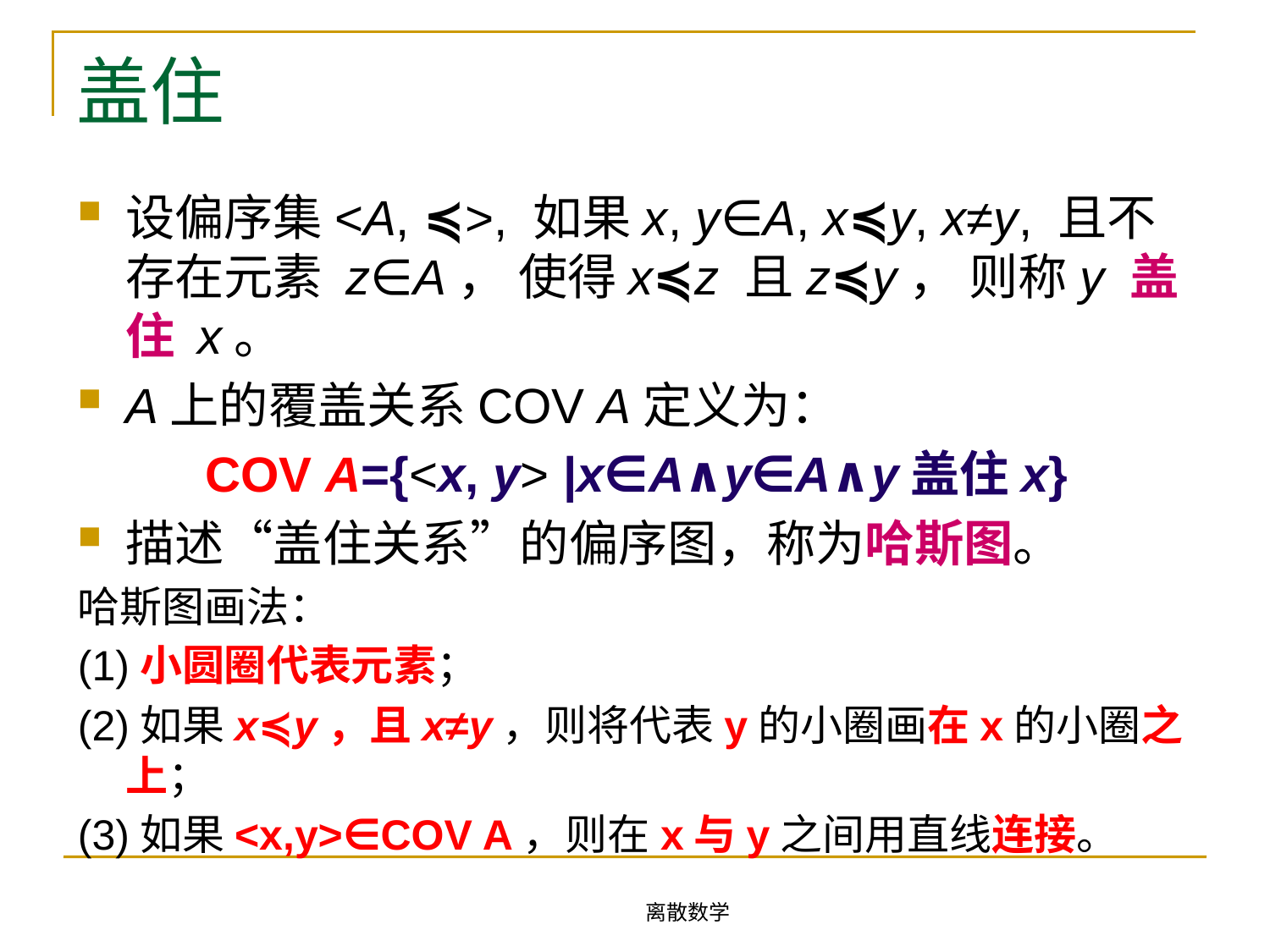

# 盖住
设偏序集<A, ≼>, 如果x, y∈A, x≼y, x≠y, 且不存在元素 z∈A， 使得x≼z 且z≼y， 则称y 盖住 x。
A上的覆盖关系COV A定义为：
COV A={<x, y> |x∈A∧y∈A∧y盖住x}
描述“盖住关系”的偏序图，称为哈斯图。
哈斯图画法：
(1)小圆圈代表元素；
(2)如果x≼y，且x≠y，则将代表y的小圈画在x的小圈之上；
(3)如果<x,y>∈COV A，则在x与y之间用直线连接。

离散数学
7